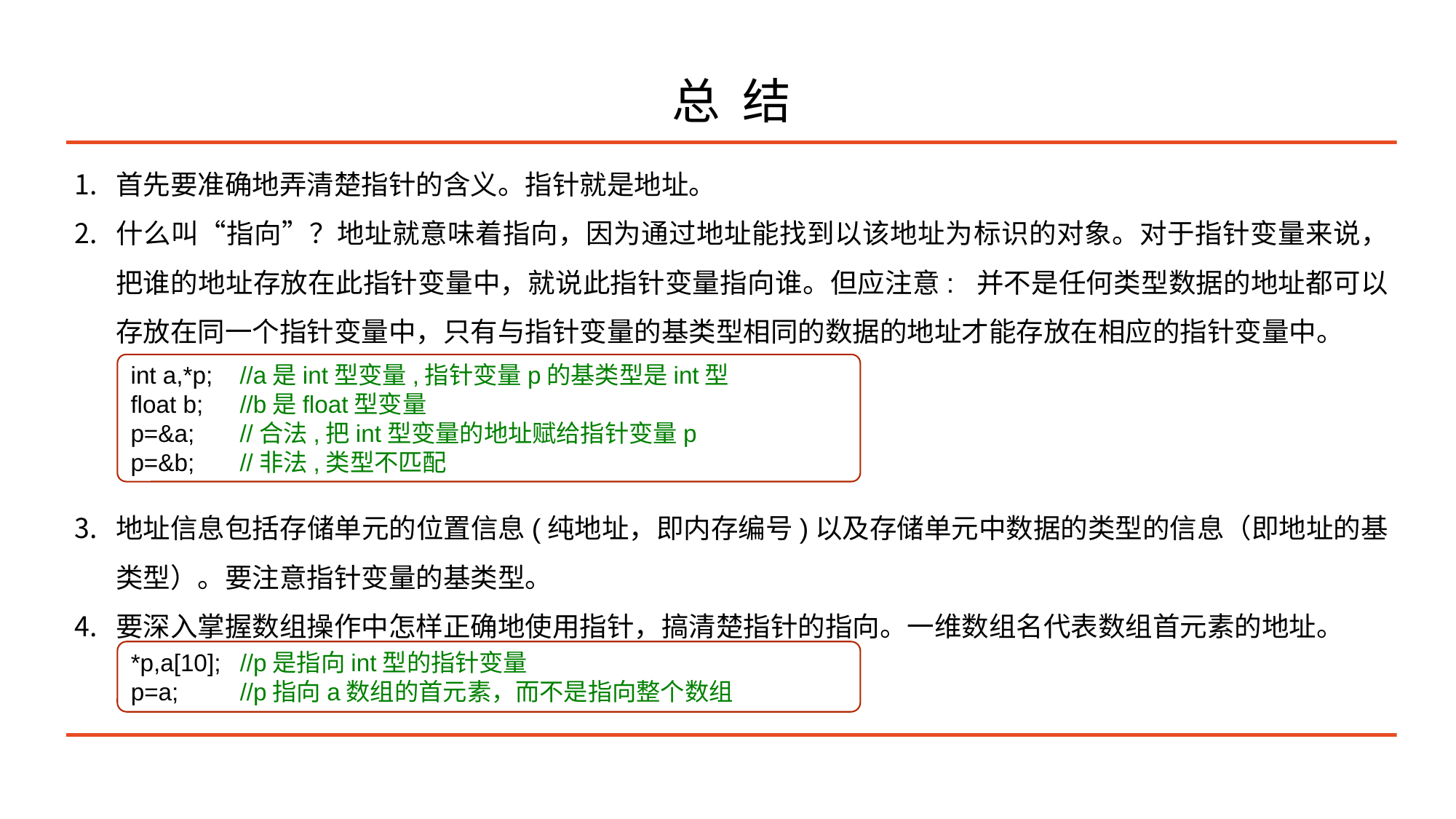

# 总  结
首先要准确地弄清楚指针的含义。指针就是地址。
什么叫“指向”？地址就意味着指向，因为通过地址能找到以该地址为标识的对象。对于指针变量来说，把谁的地址存放在此指针变量中，就说此指针变量指向谁。但应注意:  并不是任何类型数据的地址都可以存放在同一个指针变量中，只有与指针变量的基类型相同的数据的地址才能存放在相应的指针变量中。

地址信息包括存储单元的位置信息(纯地址，即内存编号)以及存储单元中数据的类型的信息（即地址的基类型）。要注意指针变量的基类型。
要深入掌握数组操作中怎样正确地使用指针，搞清楚指针的指向。一维数组名代表数组首元素的地址。
int a,*p;	//a是int型变量,指针变量p的基类型是int型
float b; 	//b是float型变量
p=&a; 	//合法,把int型变量的地址赋给指针变量p
p=&b; 	//非法,类型不匹配
*p,a[10];	//p是指向int型的指针变量
p=a; 	//p指向a数组的首元素，而不是指向整个数组